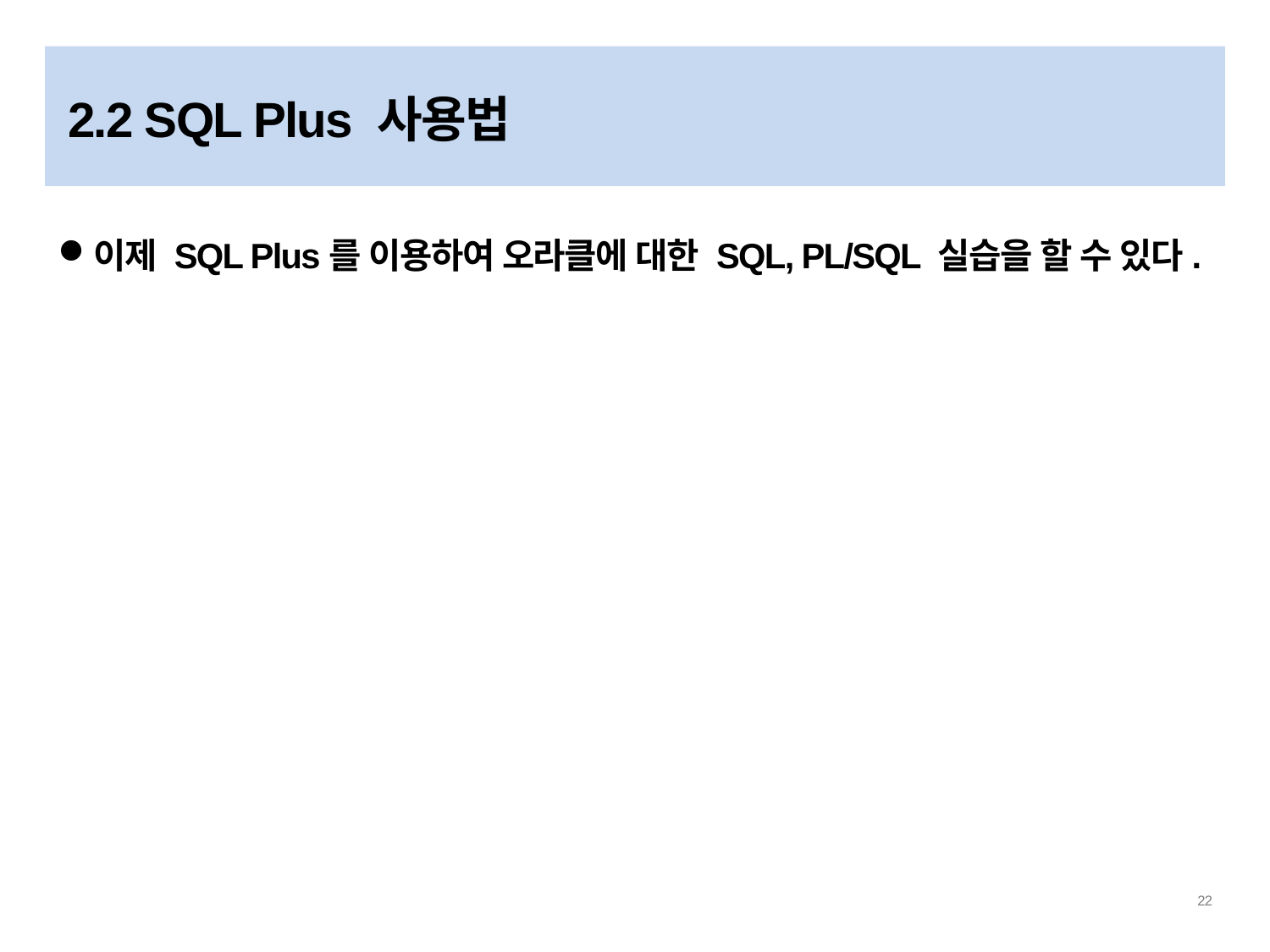

# 2.2 SQL Plus 사용법
이제 SQL Plus를 이용하여 오라클에 대한 SQL, PL/SQL 실습을 할 수 있다.